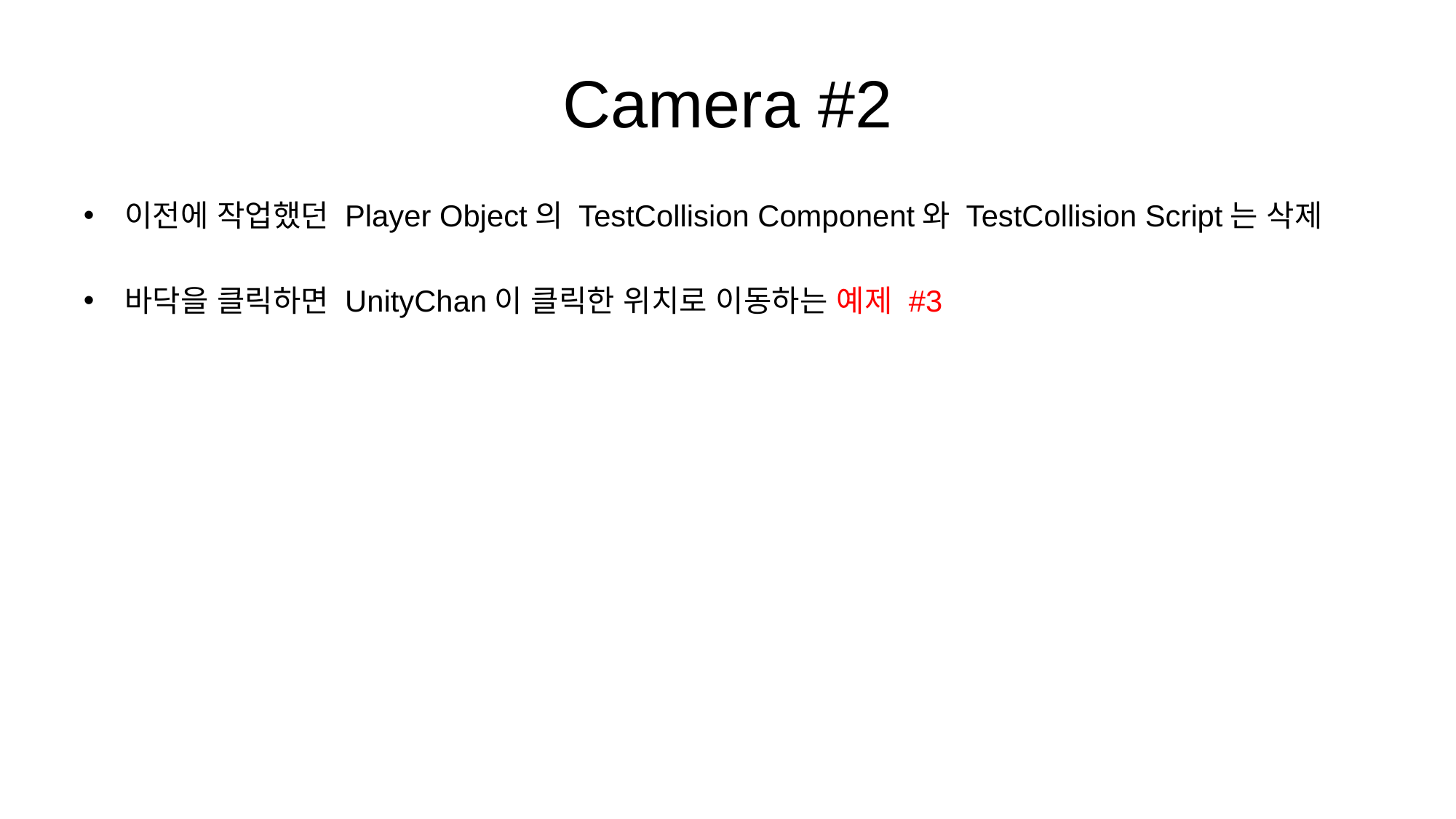

# Camera #2
이전에 작업했던 Player Object의 TestCollision Component와 TestCollision Script는 삭제

바닥을 클릭하면 UnityChan이 클릭한 위치로 이동하는 예제 #3